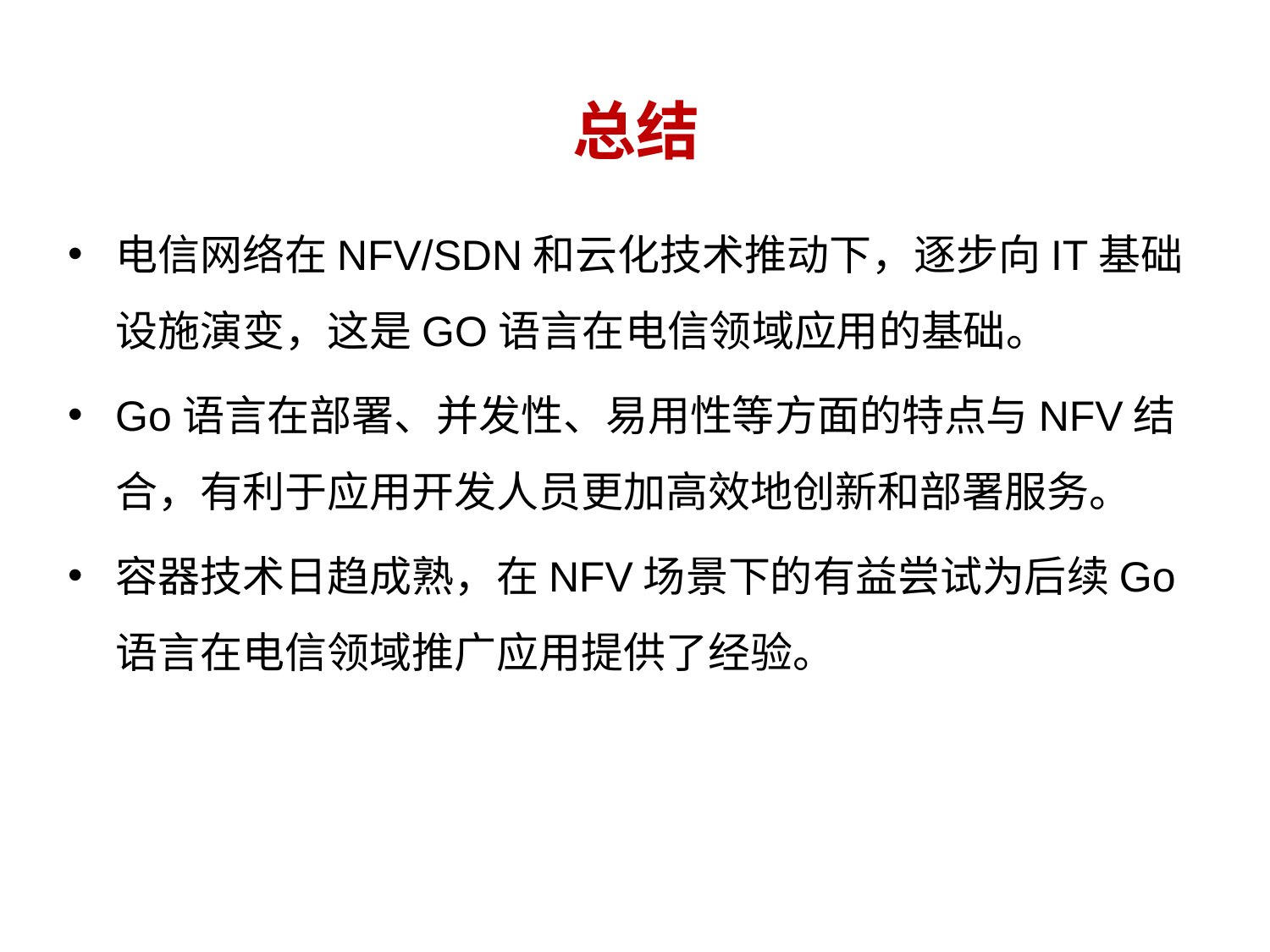

# 总结
电信网络在NFV/SDN和云化技术推动下，逐步向IT基础设施演变，这是GO语言在电信领域应用的基础。
Go语言在部署、并发性、易用性等方面的特点与NFV结合，有利于应用开发人员更加高效地创新和部署服务。
容器技术日趋成熟，在NFV场景下的有益尝试为后续Go语言在电信领域推广应用提供了经验。